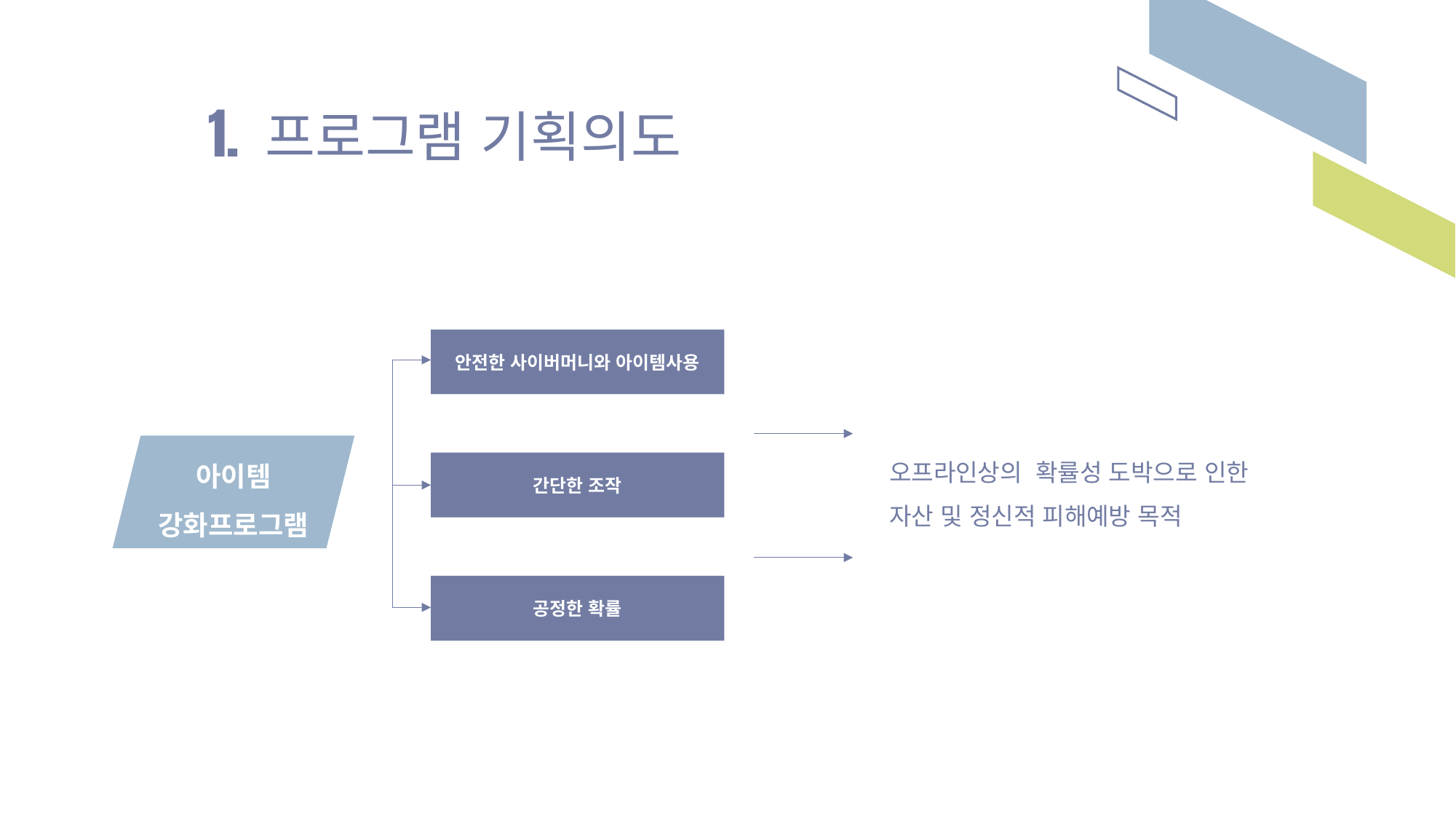

1. 프로그램 기획의도

안전한 사이버머니와 아이템사용

오프라인상의  확률성 도박으로 인한
자산 및 정신적 피해예방 목적

아이템 강화프로그램
간단한 조작
공정한 확률